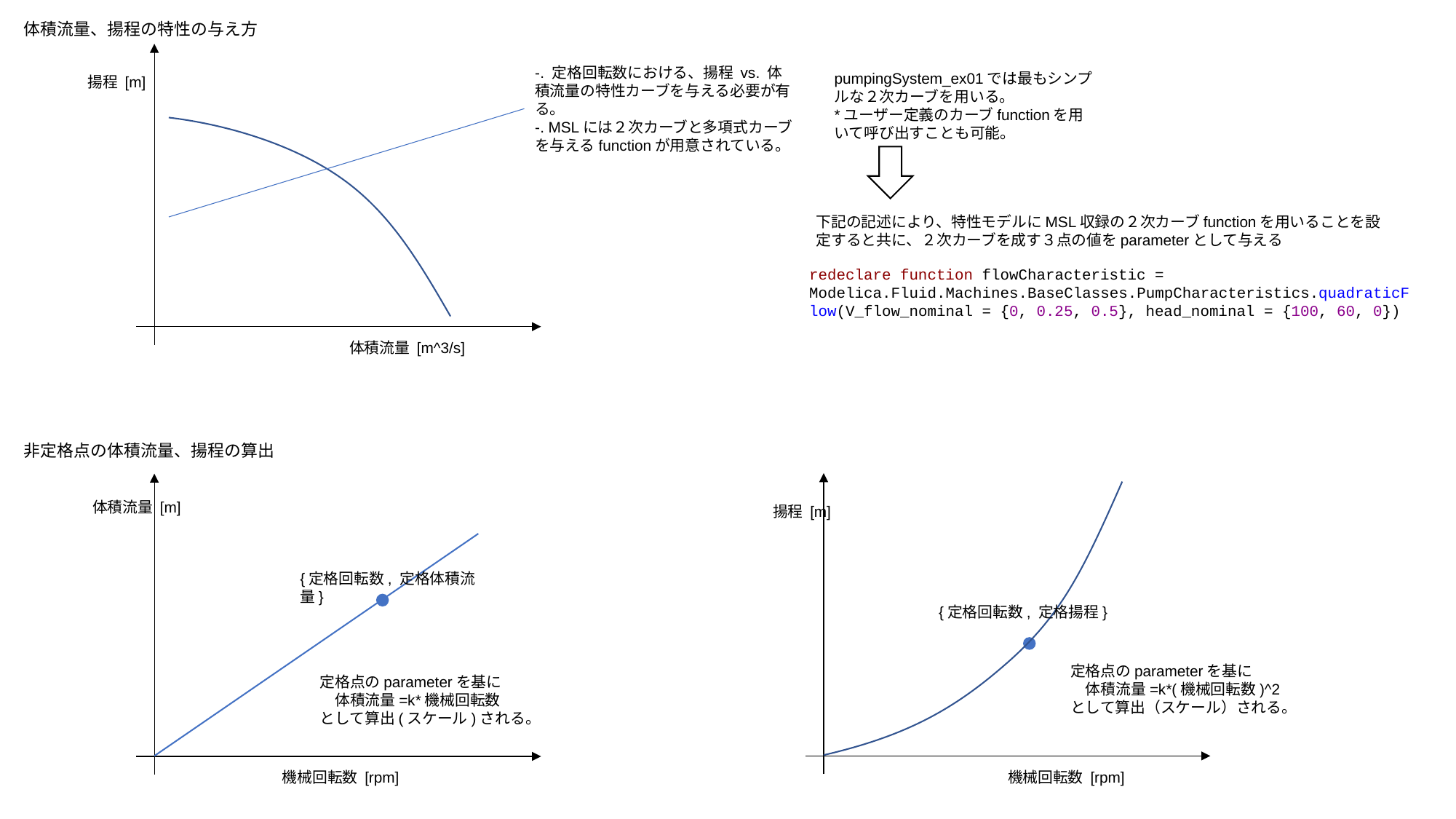

体積流量、揚程の特性の与え方
-. 定格回転数における、揚程 vs. 体積流量の特性カーブを与える必要が有る。
-. MSLには２次カーブと多項式カーブを与えるfunctionが用意されている。
pumpingSystem_ex01では最もシンプルな２次カーブを用いる。
*ユーザー定義のカーブfunctionを用いて呼び出すことも可能。
揚程 [m]

下記の記述により、特性モデルにMSL収録の２次カーブfunctionを用いることを設定すると共に、２次カーブを成す３点の値をparameterとして与える
redeclare function flowCharacteristic = Modelica.Fluid.Machines.BaseClasses.PumpCharacteristics.quadraticFlow(V_flow_nominal = {0, 0.25, 0.5}, head_nominal = {100, 60, 0})
体積流量 [m^3/s]
非定格点の体積流量、揚程の算出

体積流量 [m]
揚程 [m]
{定格回転数, 定格体積流量}

{定格回転数, 定格揚程}

定格点のparameterを基に
　体積流量=k*(機械回転数)^2
として算出（スケール）される。
定格点のparameterを基に
　体積流量=k*機械回転数
として算出(スケール)される。
機械回転数 [rpm]
機械回転数 [rpm]